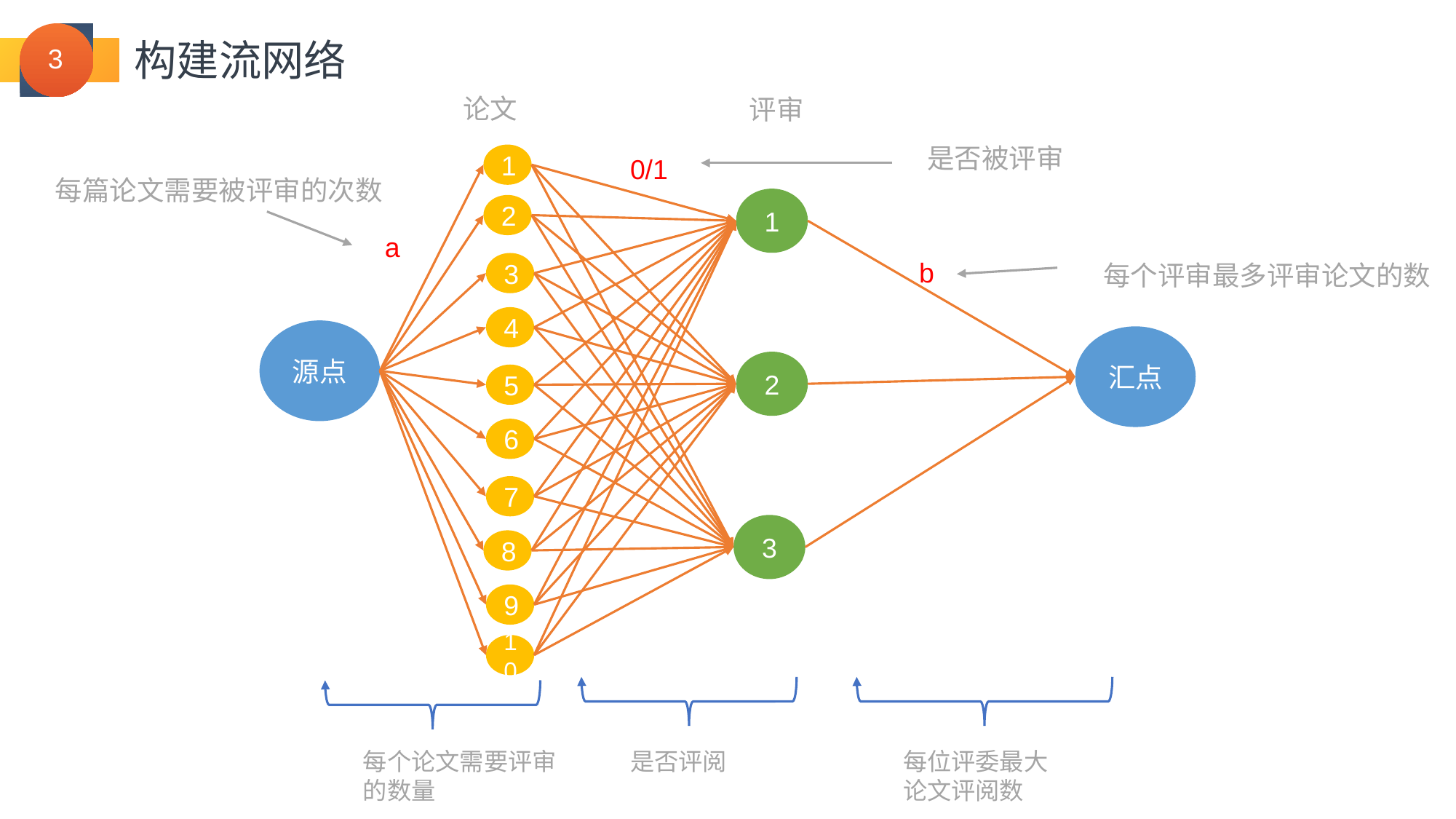

构建流网络
论文
评审
是否被评审
1
2
3
4
5
6
7
8
9
10
0/1
每篇论文需要被评审的次数
1
2
3
a
b
每个评审最多评审论文的数
源点
汇点

是否评阅
每个论文需要评审的数量
每位评委最大论文评阅数